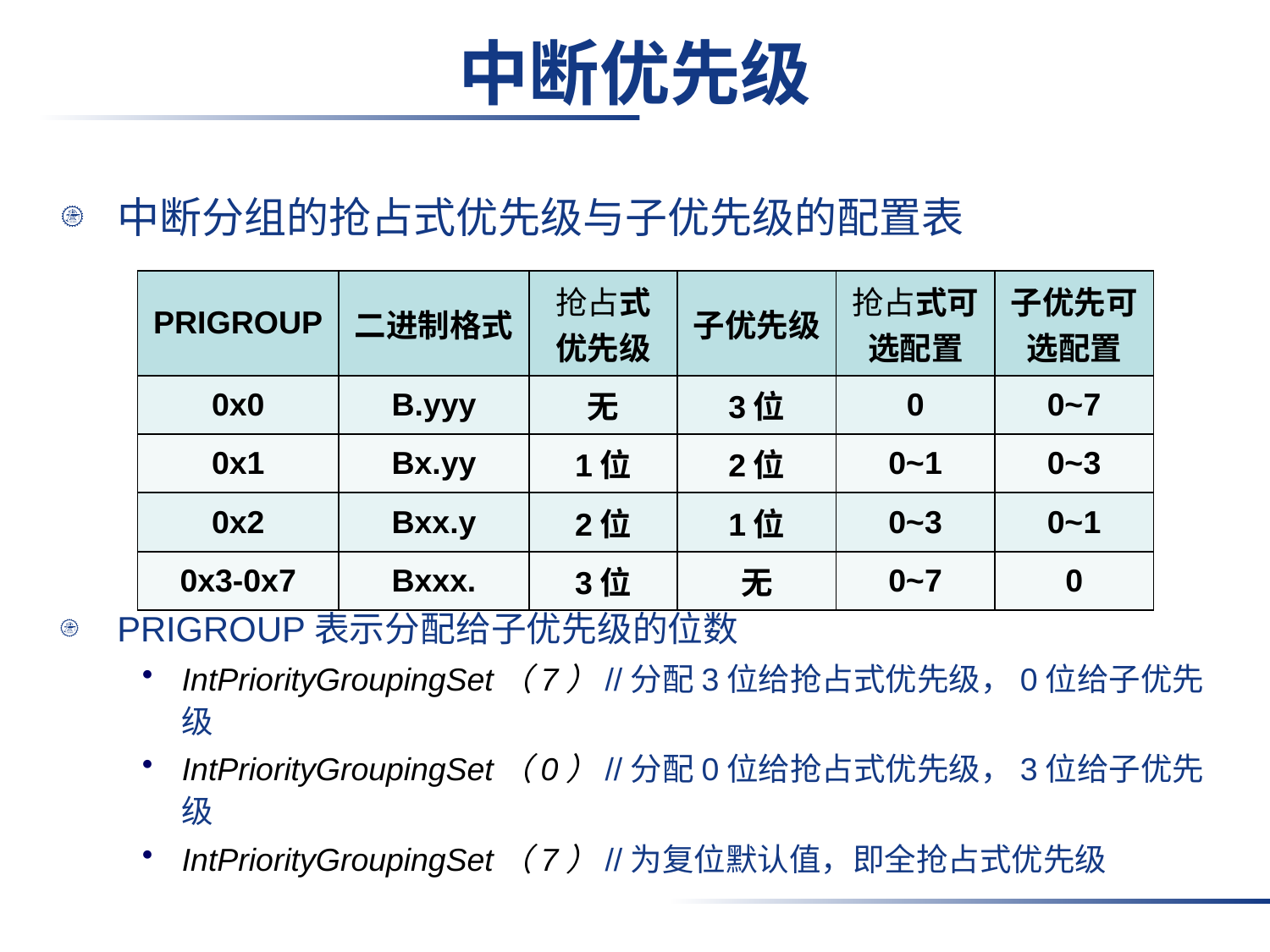

# 中断优先级
中断分组的抢占式优先级与子优先级的配置表

PRIGROUP表示分配给子优先级的位数
IntPriorityGroupingSet（7）//分配3位给抢占式优先级，0位给子优先级
IntPriorityGroupingSet（0）//分配0位给抢占式优先级，3位给子优先级
IntPriorityGroupingSet（7）//为复位默认值，即全抢占式优先级

| PRIGROUP | 二进制格式 | 抢占式优先级 | 子优先级 | 抢占式可选配置 | 子优先可选配置 |
| --- | --- | --- | --- | --- | --- |
| 0x0 | B.yyy | 无 | 3位 | 0 | 0~7 |
| 0x1 | Bx.yy | 1位 | 2位 | 0~1 | 0~3 |
| 0x2 | Bxx.y | 2位 | 1位 | 0~3 | 0~1 |
| 0x3-0x7 | Bxxx. | 3位 | 无 | 0~7 | 0 |